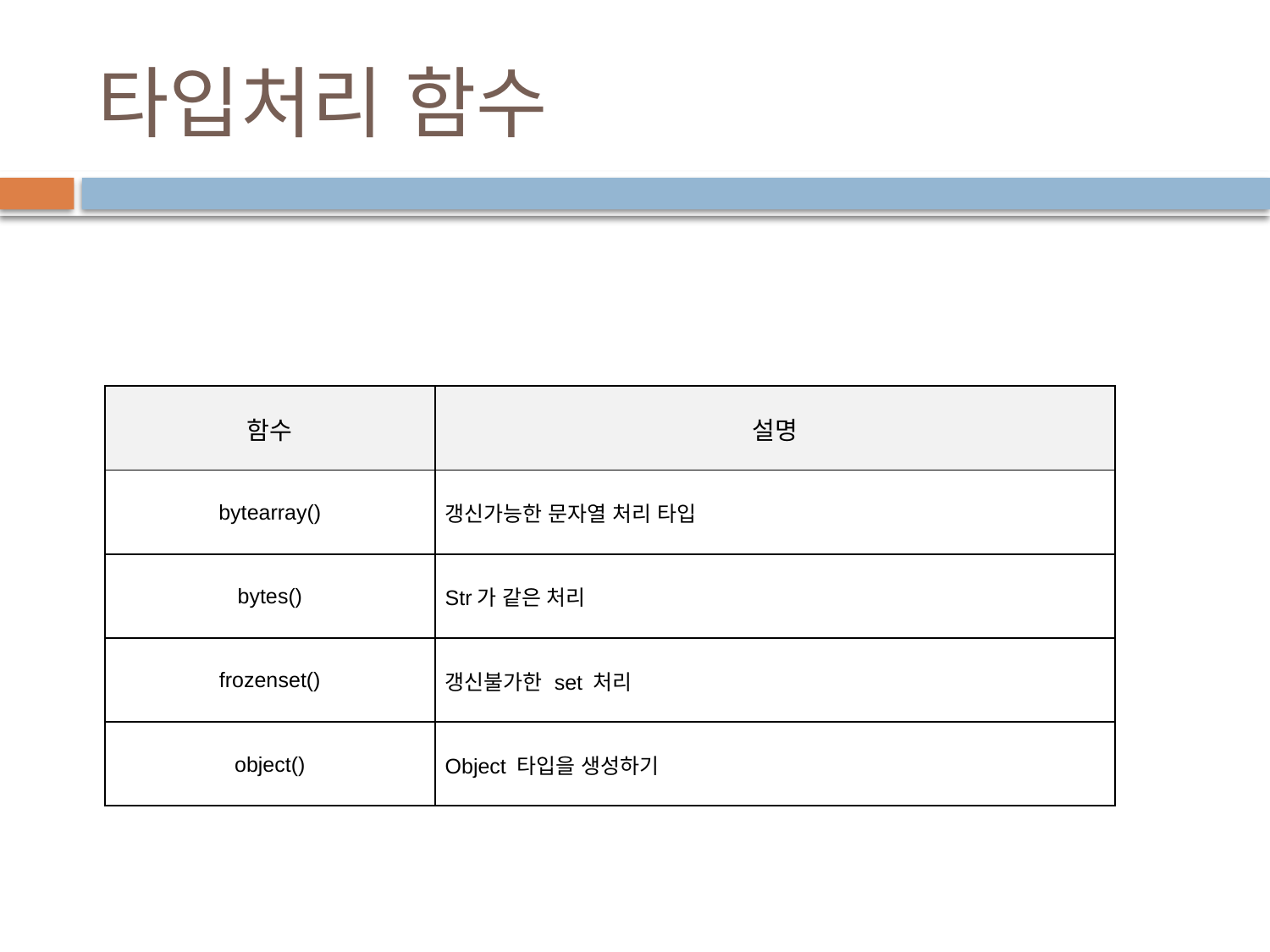

# 타입처리 함수
| 함수 | 설명 |
| --- | --- |
| bytearray() | 갱신가능한 문자열 처리 타입 |
| bytes() | Str가 같은 처리 |
| frozenset() | 갱신불가한 set 처리 |
| object() | Object 타입을 생성하기 |